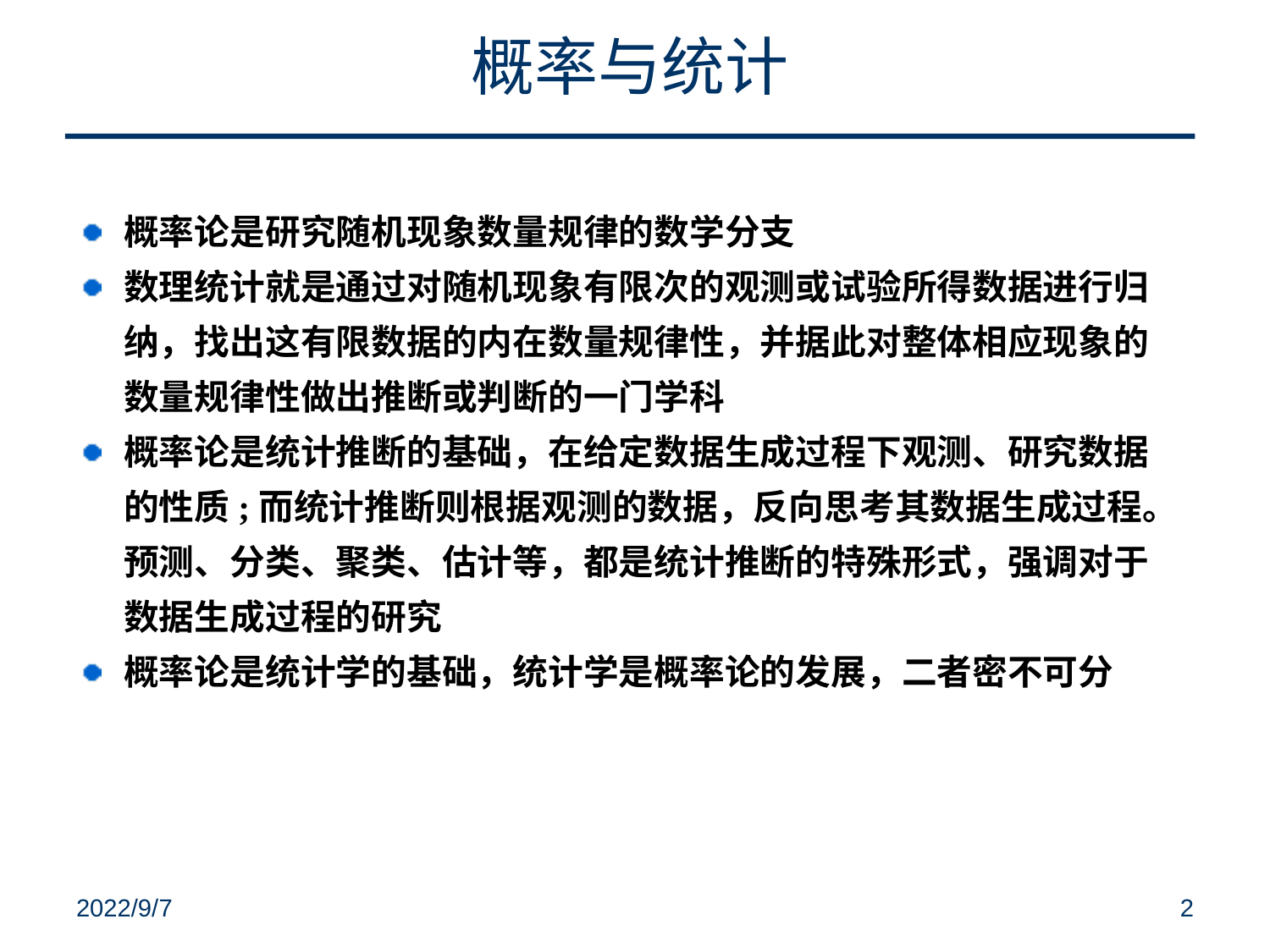

# 概率与统计
概率论是研究随机现象数量规律的数学分支
数理统计就是通过对随机现象有限次的观测或试验所得数据进行归纳，找出这有限数据的内在数量规律性，并据此对整体相应现象的数量规律性做出推断或判断的一门学科
概率论是统计推断的基础，在给定数据生成过程下观测、研究数据的性质;而统计推断则根据观测的数据，反向思考其数据生成过程。预测、分类、聚类、估计等，都是统计推断的特殊形式，强调对于数据生成过程的研究
概率论是统计学的基础，统计学是概率论的发展，二者密不可分
2022/9/7
2